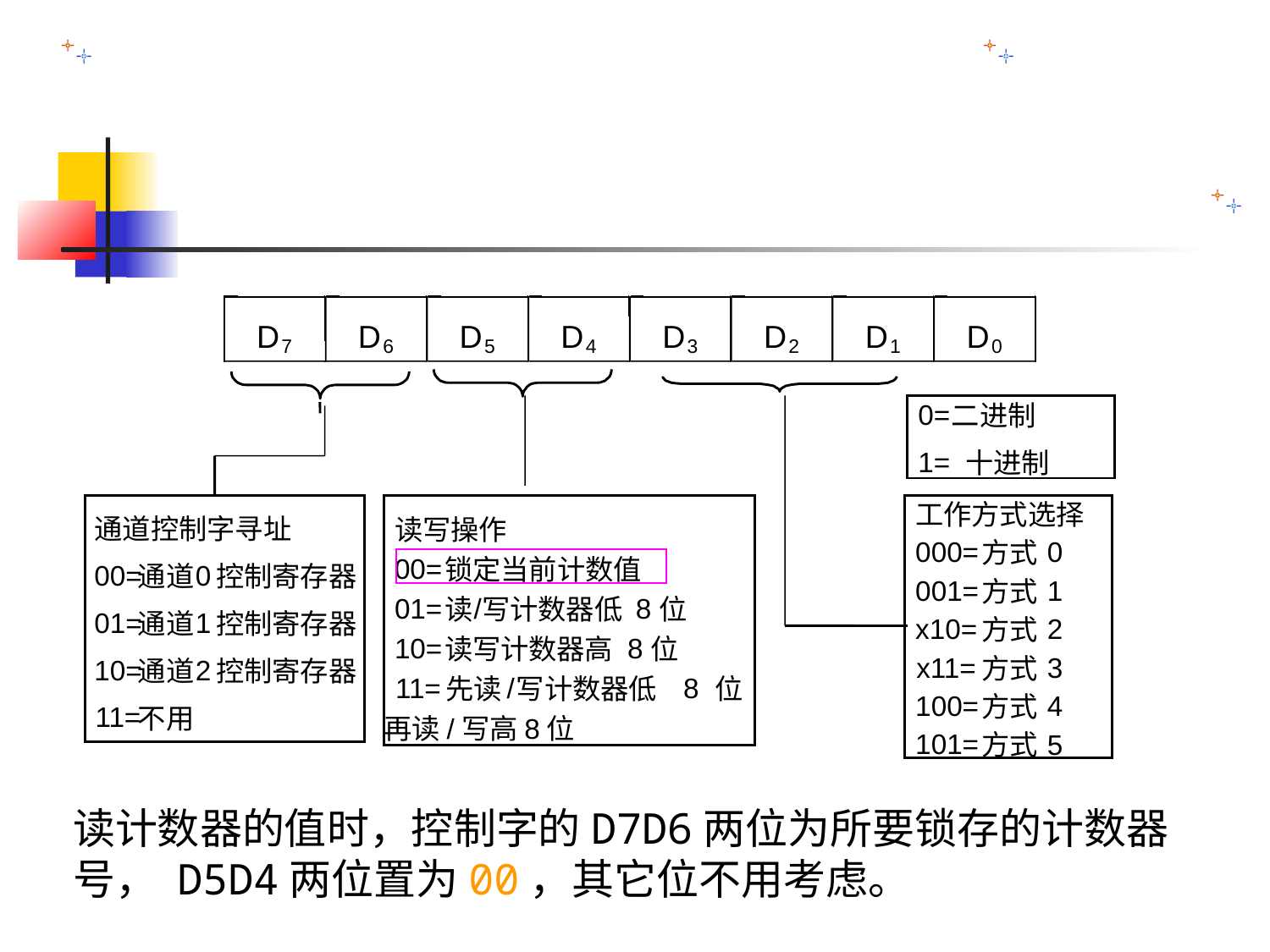

D
D
D
D
D
D
D
D
7
6
5
4
3
2
1
0

0=
二进制
1=
 十进制

通道控制字寻址
00=
0
通道
控制寄存器
01=
1
通道
控制寄存器
10=
2
通道
控制寄存器
11=
不用

读写操作

00=
锁定当前计数值
01=
/
8
读
写计数器低
位
10=
8
读写计数器高
位
11=
/
8
先读
写计数器低
位
再读/写高8位

工作方式选择
000=
0
方式
001=
1
方式
x10=
2
方式
x11=
3
方式
100=
4
方式
101=
5
方式

读计数器的值时，控制字的D7D6两位为所要锁存的计数器号， D5D4两位置为00，其它位不用考虑。